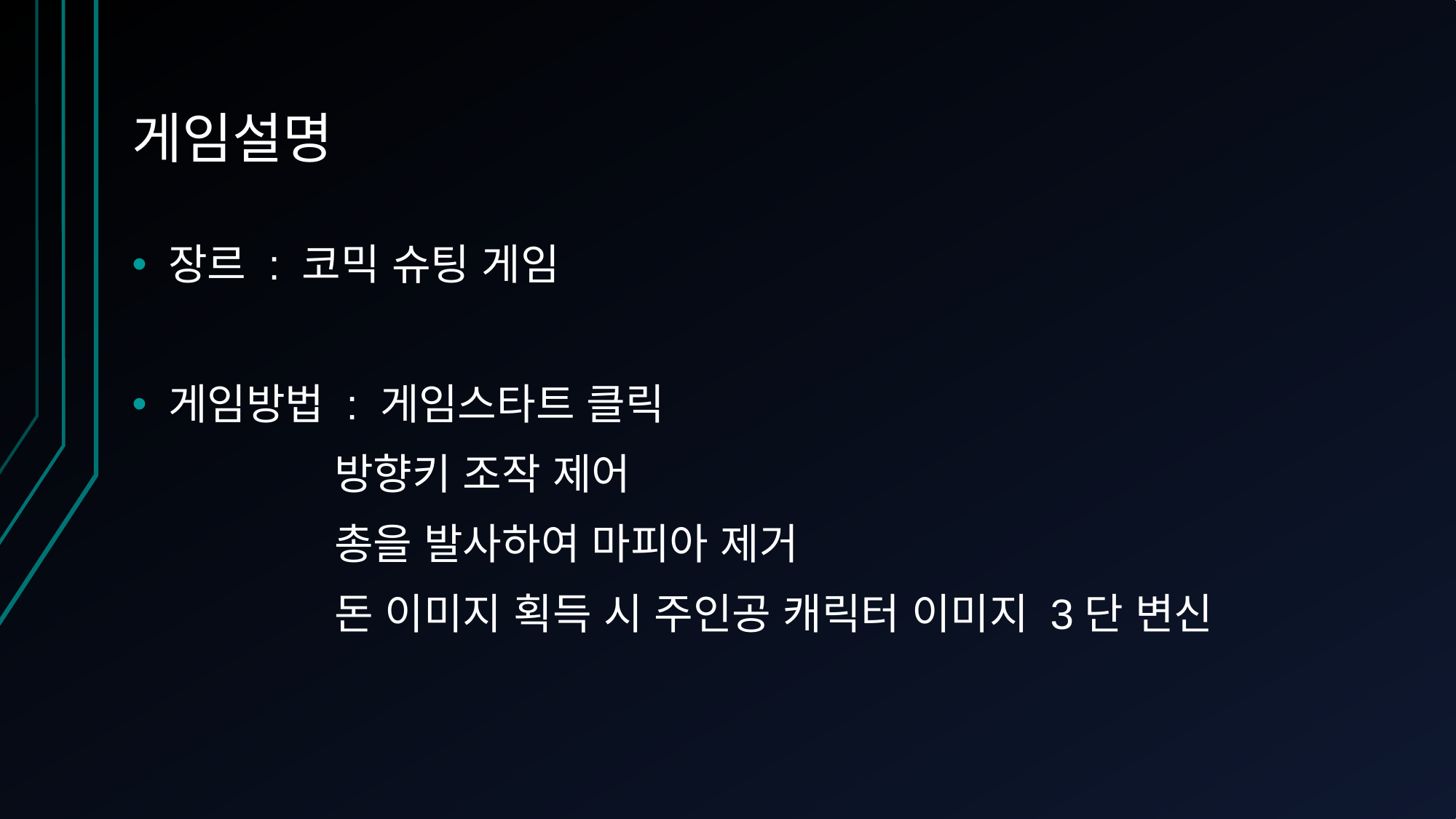

# 게임설명
장르 : 코믹 슈팅 게임

게임방법 : 게임스타트 클릭
	       방향키 조작 제어
	       총을 발사하여 마피아 제거
	       돈 이미지 획득 시 주인공 캐릭터 이미지 3단 변신